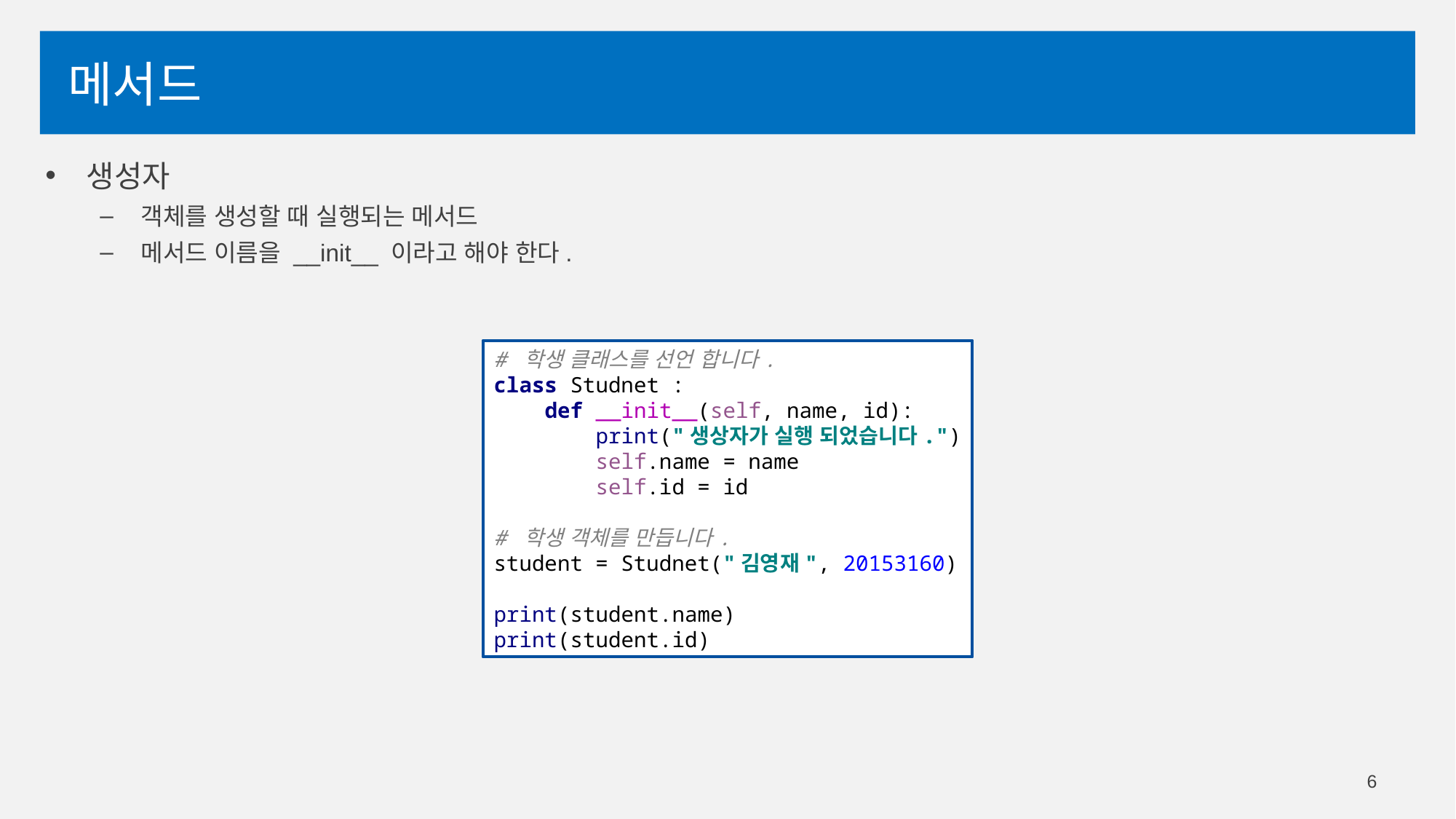

# 메서드
생성자
객체를 생성할 때 실행되는 메서드
메서드 이름을 __init__ 이라고 해야 한다.

# 학생 클래스를 선언 합니다. class Studnet : def __init__(self, name, id): print("생상자가 실행 되었습니다.") self.name = name self.id = id # 학생 객체를 만듭니다. student = Studnet("김영재", 20153160) print(student.name) print(student.id)
6